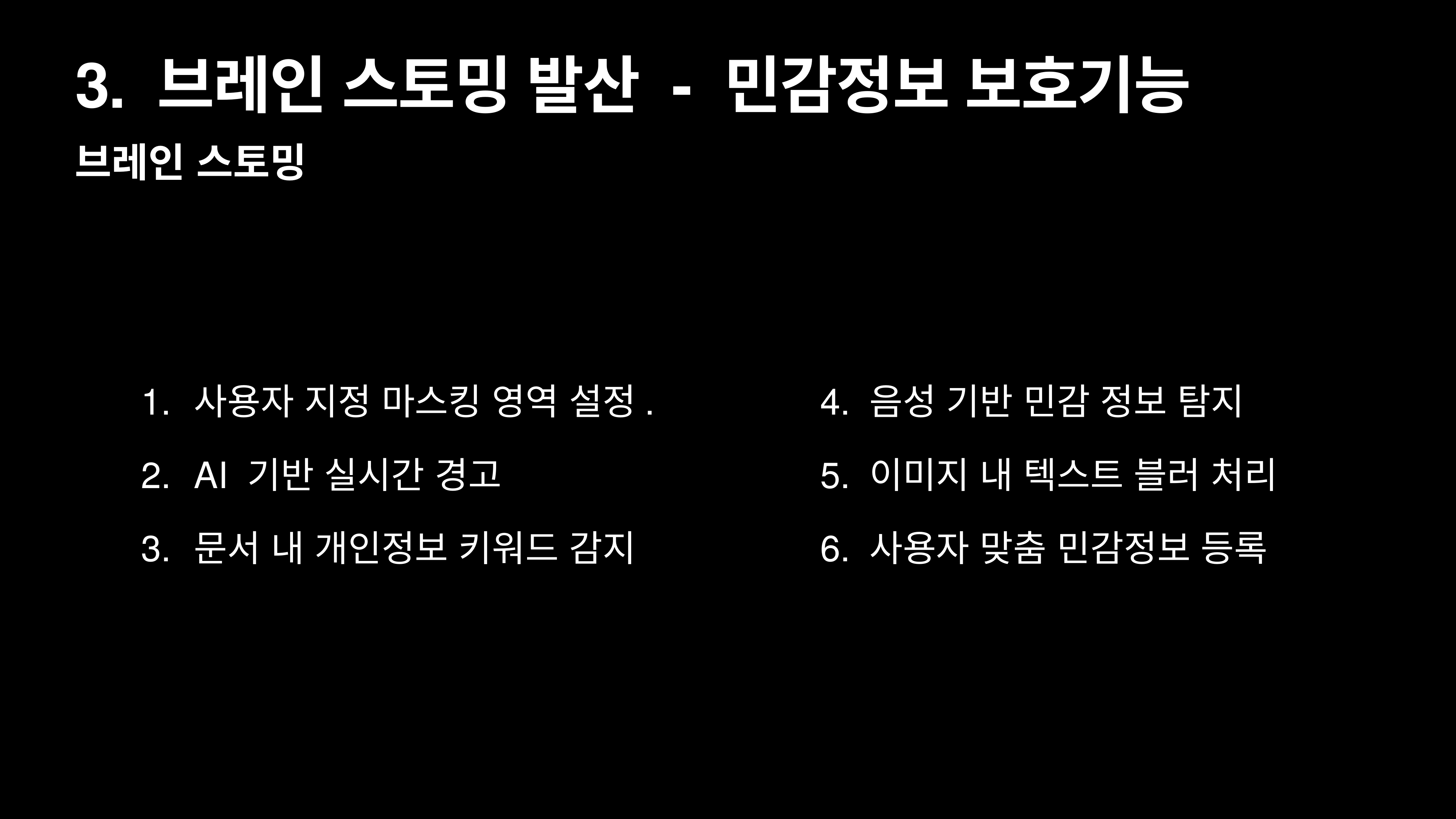

# 3. 브레인 스토밍 발산 - 민감정보 보호기능
브레인 스토밍
사용자 지정 마스킹 영역 설정.
AI 기반 실시간 경고
문서 내 개인정보 키워드 감지
4. 음성 기반 민감 정보 탐지
5. 이미지 내 텍스트 블러 처리
6. 사용자 맞춤 민감정보 등록